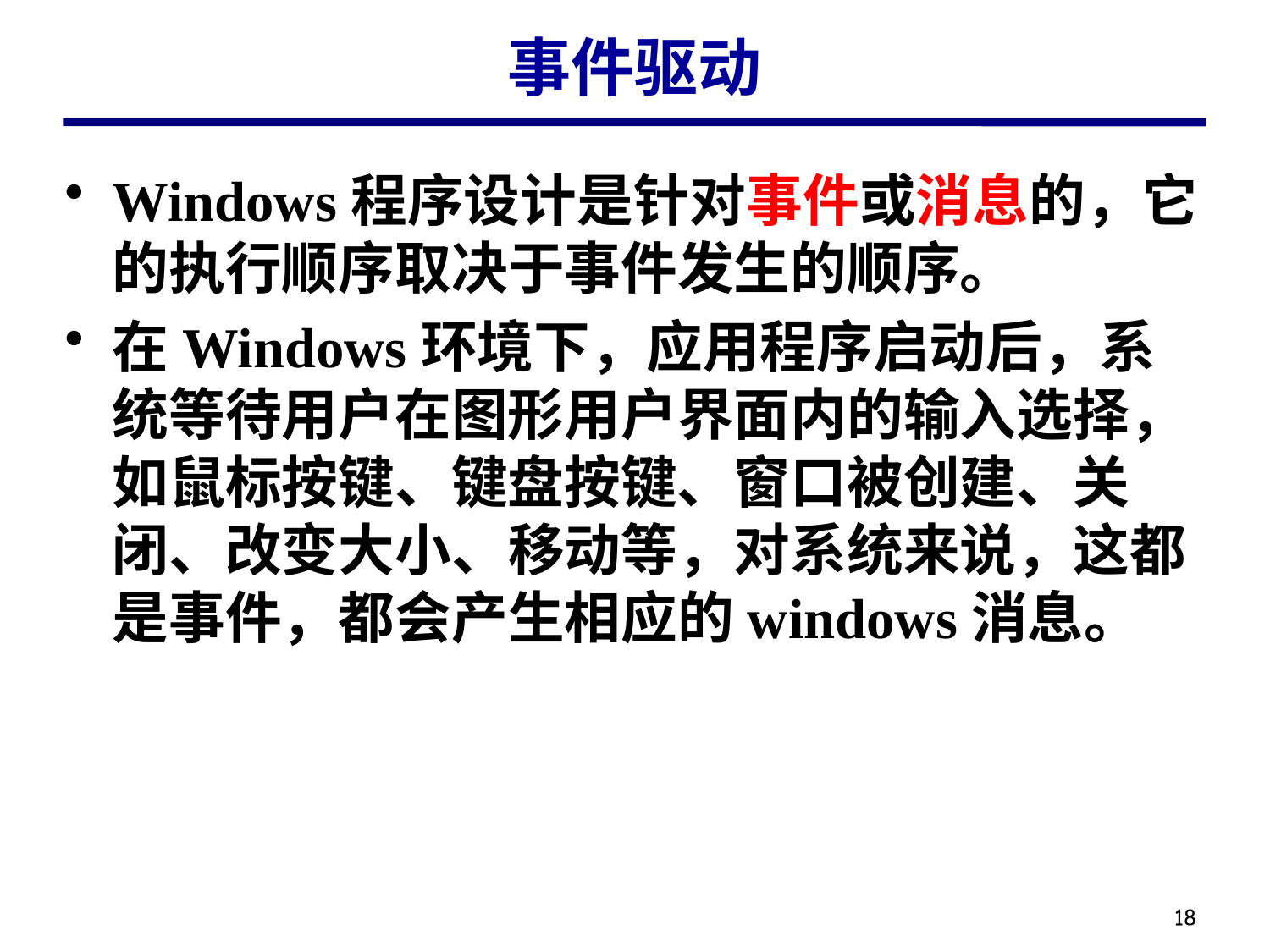

# 事件驱动
Windows程序设计是针对事件或消息的，它的执行顺序取决于事件发生的顺序。
在Windows环境下，应用程序启动后，系统等待用户在图形用户界面内的输入选择，如鼠标按键、键盘按键、窗口被创建、关闭、改变大小、移动等，对系统来说，这都是事件，都会产生相应的windows消息。